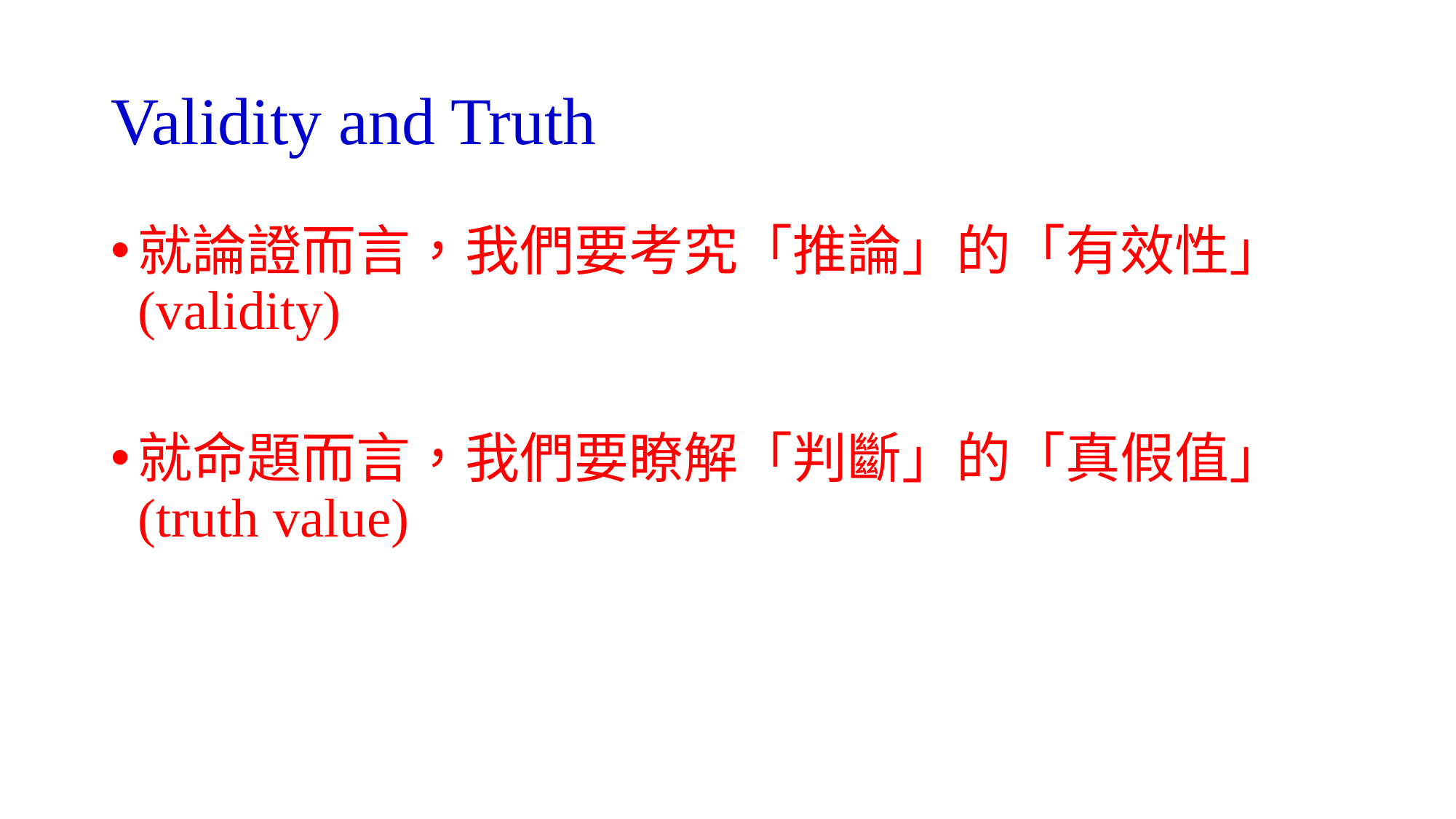

# Validity and Truth
就論證而言，我們要考究「推論」的「有效性」(validity)

就命題而言，我們要瞭解「判斷」的「真假值」(truth value)